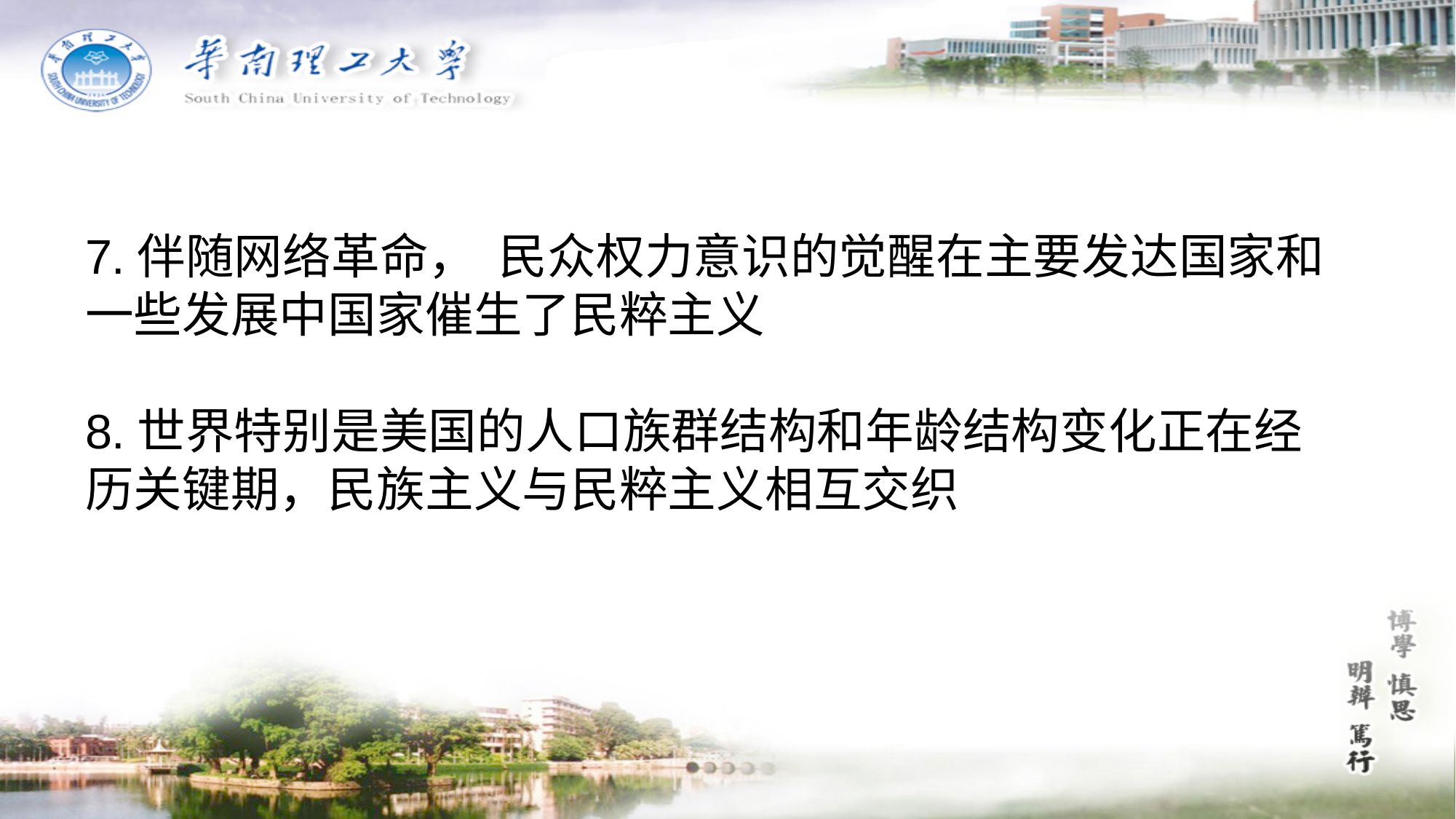

7.伴随网络革命，  民众权力意识的觉醒在主要发达国家和一些发展中国家催生了民粹主义

8.世界特别是美国的人口族群结构和年龄结构变化正在经历关键期，民族主义与民粹主义相互交织